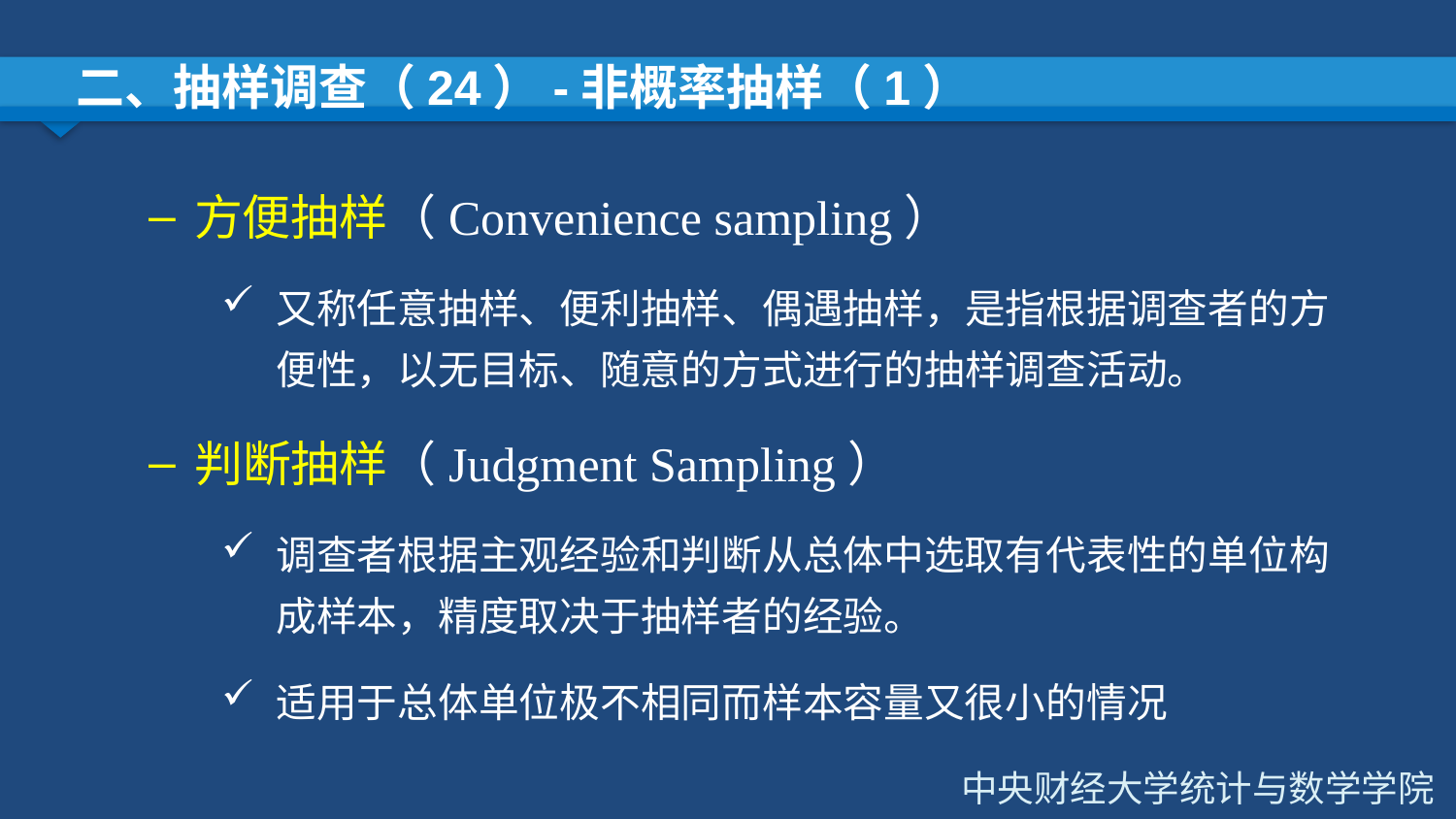

# 二、抽样调查（24）-非概率抽样（1）
方便抽样（Convenience sampling）
又称任意抽样、便利抽样、偶遇抽样，是指根据调查者的方便性，以无目标、随意的方式进行的抽样调查活动。
判断抽样（Judgment Sampling）
调查者根据主观经验和判断从总体中选取有代表性的单位构成样本，精度取决于抽样者的经验。
适用于总体单位极不相同而样本容量又很小的情况